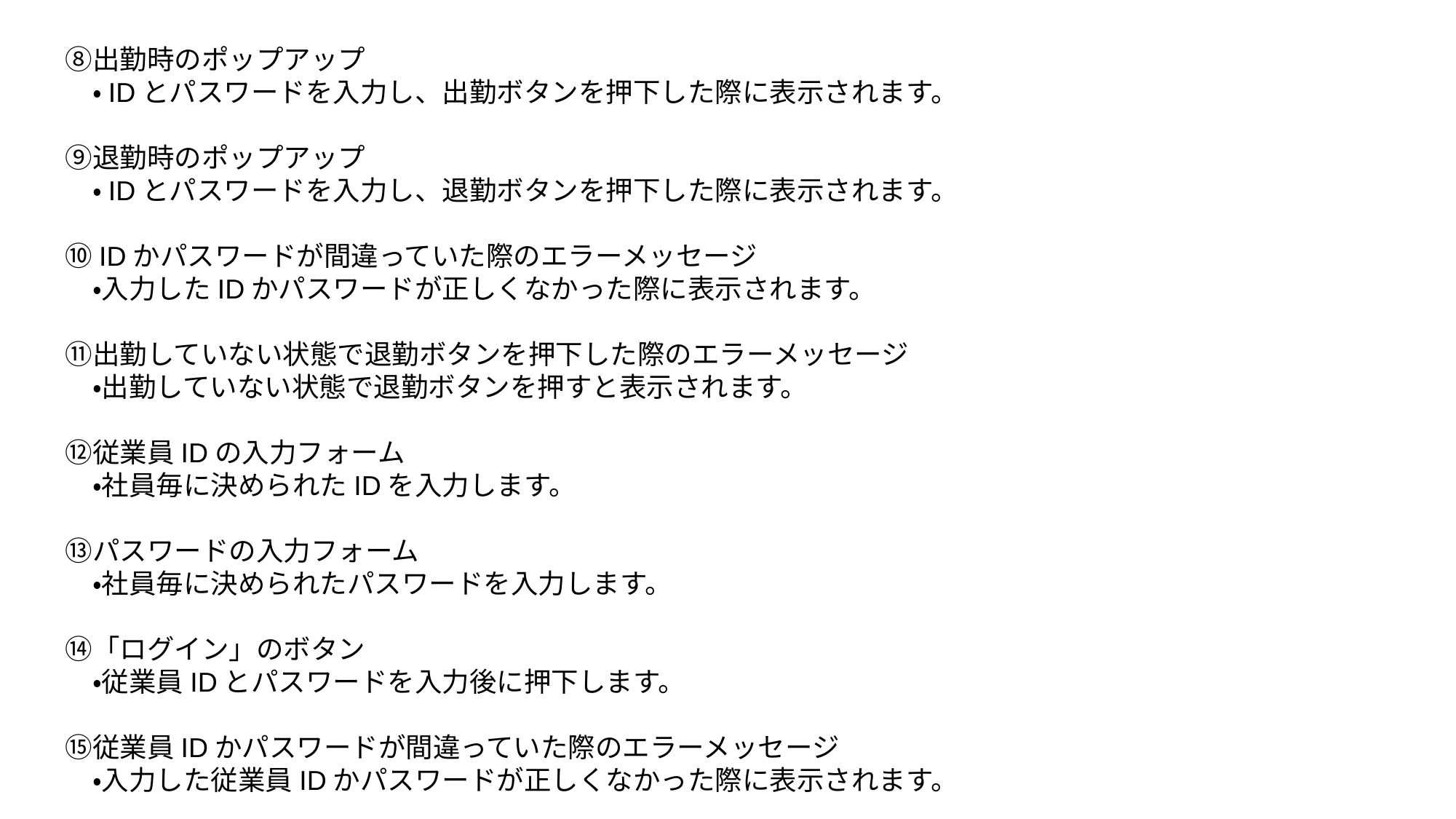

⑧出勤時のポップアップ
　　　・IDとパスワードを入力し、出勤ボタンを押下した際に表示されます。

　　⑨退勤時のポップアップ
　　　・IDとパスワードを入力し、退勤ボタンを押下した際に表示されます。

　　⑩IDかパスワードが間違っていた際のエラーメッセージ
　　　・入力したIDかパスワードが正しくなかった際に表示されます。

　　⑪出勤していない状態で退勤ボタンを押下した際のエラーメッセージ
　　　・出勤していない状態で退勤ボタンを押すと表示されます。

　　⑫従業員IDの入力フォーム
　　　・社員毎に決められたIDを入力します。

　　⑬パスワードの入力フォーム
　　　・社員毎に決められたパスワードを入力します。

　　⑭「ログイン」のボタン
　　　・従業員IDとパスワードを入力後に押下します。

　　⑮従業員IDかパスワードが間違っていた際のエラーメッセージ
　　　・入力した従業員IDかパスワードが正しくなかった際に表示されます。